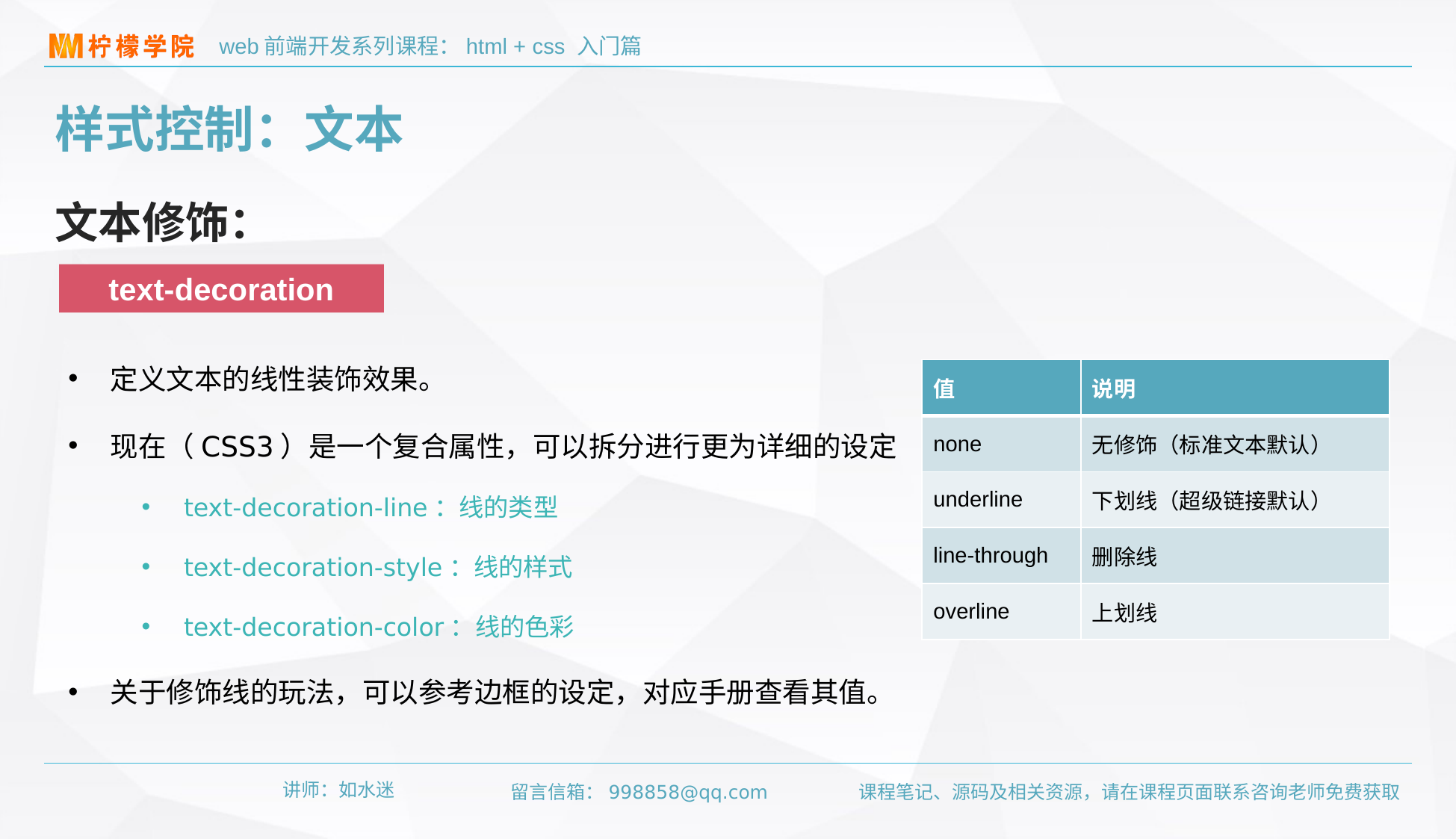

样式控制：文本
文本修饰：
text-decoration
定义文本的线性装饰效果。
现在（CSS3）是一个复合属性，可以拆分进行更为详细的设定
text-decoration-line：线的类型
text-decoration-style：线的样式
text-decoration-color：线的色彩
关于修饰线的玩法，可以参考边框的设定，对应手册查看其值。
| 值 | 说明 |
| --- | --- |
| none | 无修饰（标准文本默认） |
| underline | 下划线（超级链接默认） |
| line-through | 删除线 |
| overline | 上划线 |